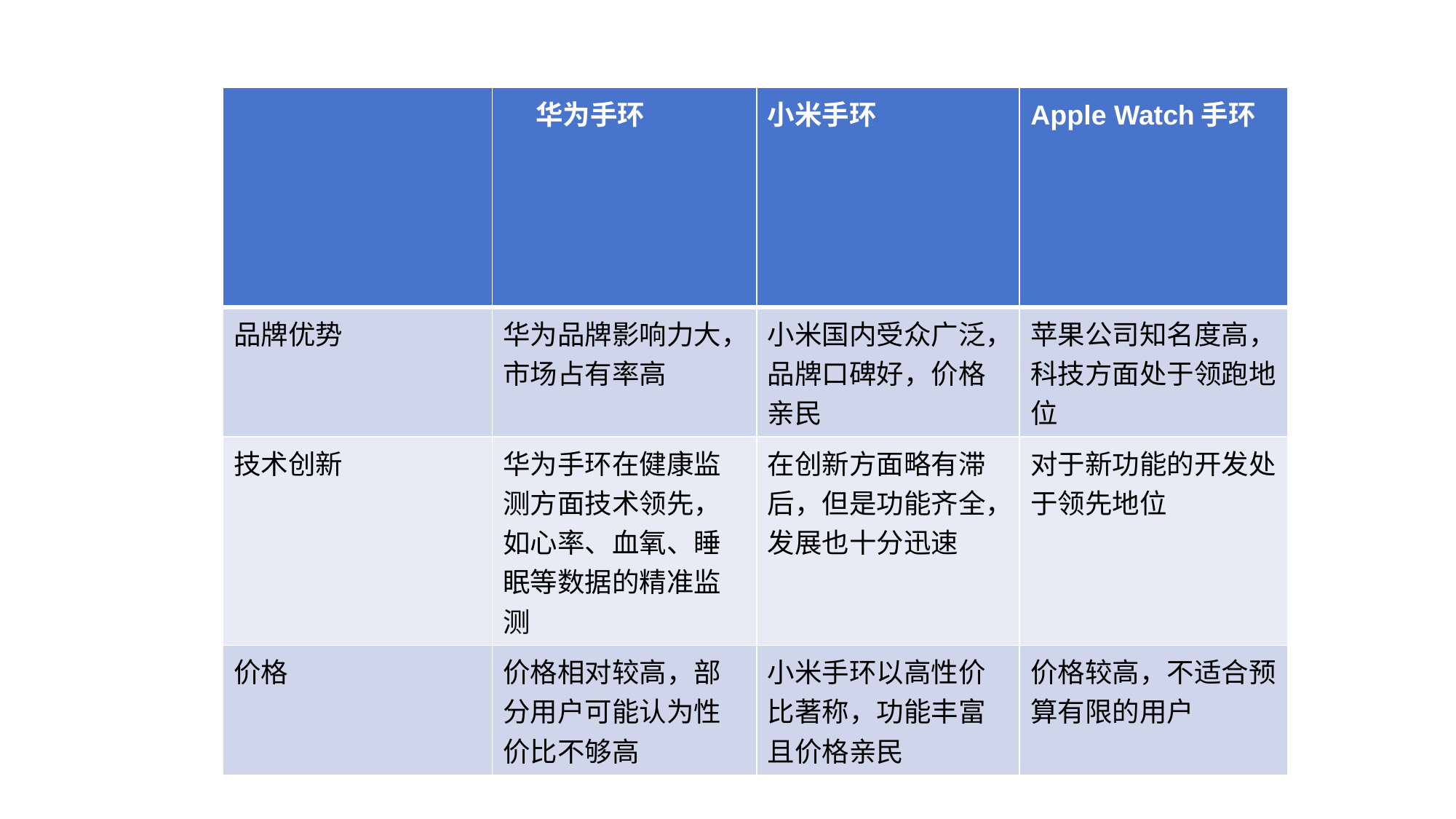

|  | 华为手环 | 小米手环 | Apple Watch手环 |
| --- | --- | --- | --- |
| 品牌优势 | 华为品牌影响力大，市场占有率高 | 小米国内受众广泛，品牌口碑好，价格亲民 | 苹果公司知名度高，科技方面处于领跑地位 |
| 技术创新 | 华为手环在健康监测方面技术领先，如心率、血氧、睡眠等数据的精准监测 | 在创新方面略有滞后，但是功能齐全，发展也十分迅速 | 对于新功能的开发处于领先地位 |
| 价格 | 价格相对较高，部分用户可能认为性价比不够高 | 小米手环以高性价比著称，功能丰富且价格亲民 | 价格较高，不适合预算有限的用户 |